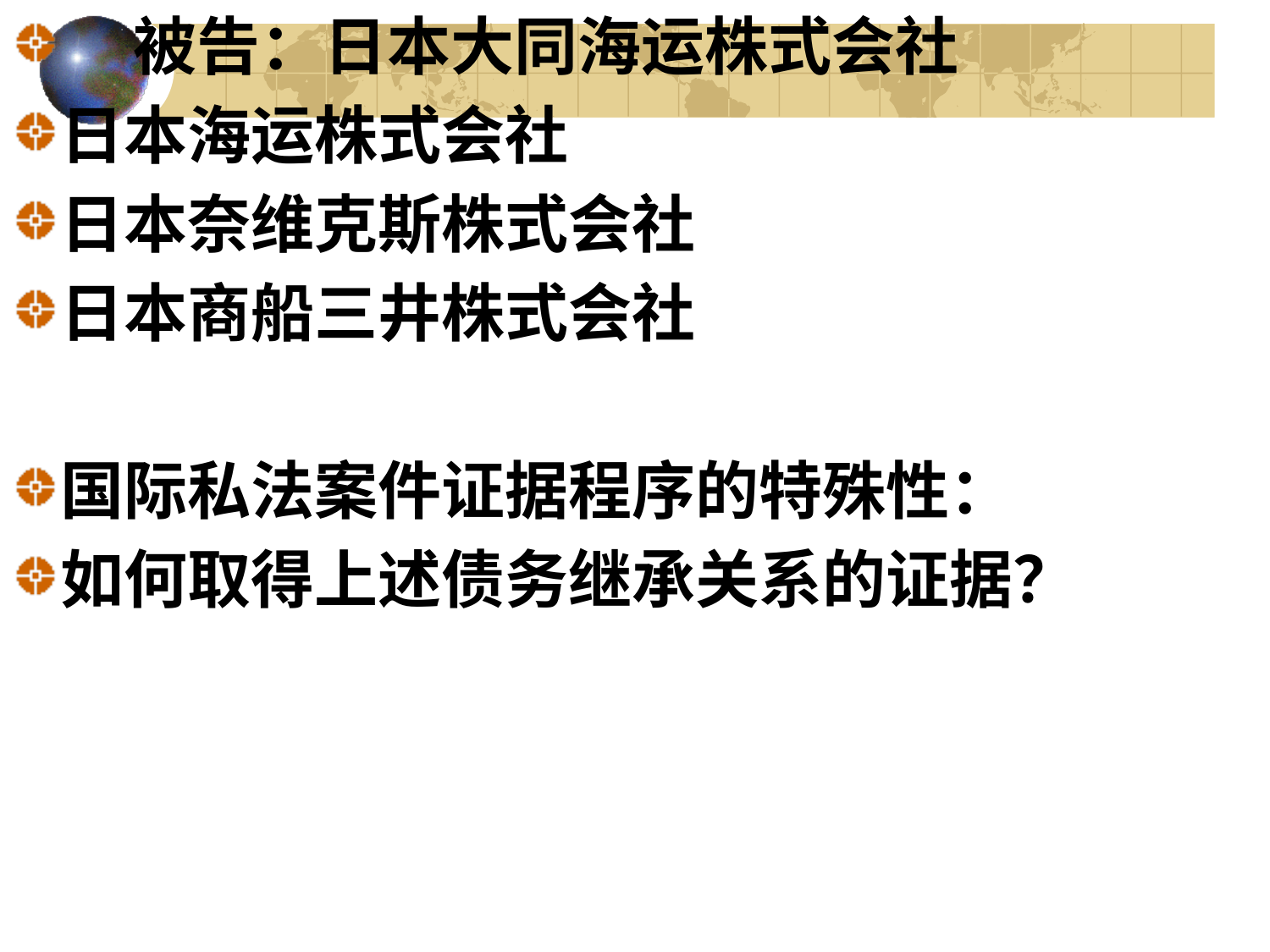

被告：日本大同海运株式会社
日本海运株式会社
日本奈维克斯株式会社
日本商船三井株式会社

国际私法案件证据程序的特殊性：
如何取得上述债务继承关系的证据？